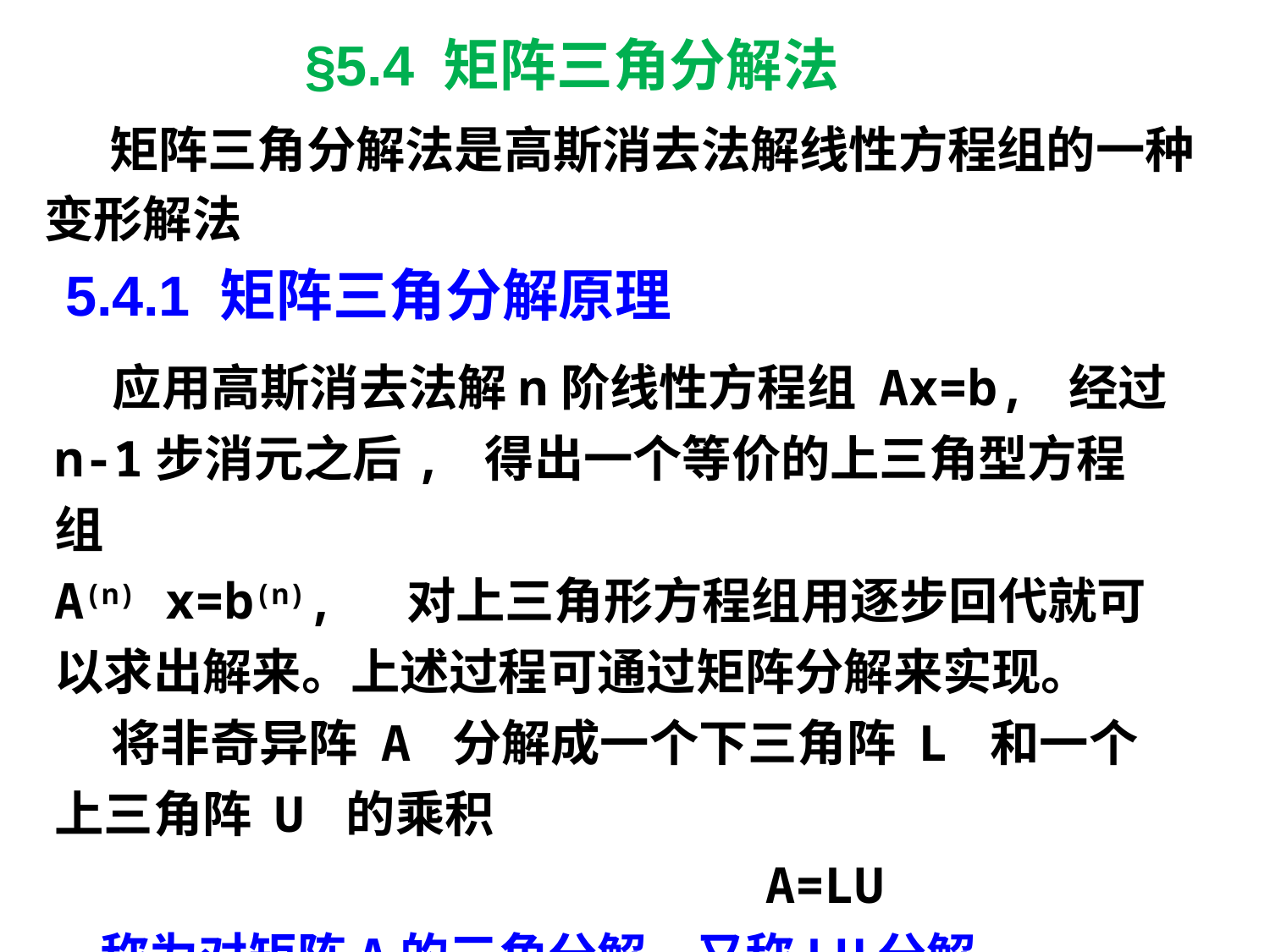

§5.4 矩阵三角分解法
    矩阵三角分解法是高斯消去法解线性方程组的一种变形解法
5.4.1 矩阵三角分解原理
     应用高斯消去法解n阶线性方程组 Ax=b, 经过 n-1步消元之后, 得出一个等价的上三角型方程组
A(n) x=b(n),  对上三角形方程组用逐步回代就可以求出解来。上述过程可通过矩阵分解来实现。
    将非奇异阵 A 分解成一个下三角阵 L 和一个上三角阵 U 的乘积
                        A=LU
   称为对矩阵A的三角分解，又称LU分解